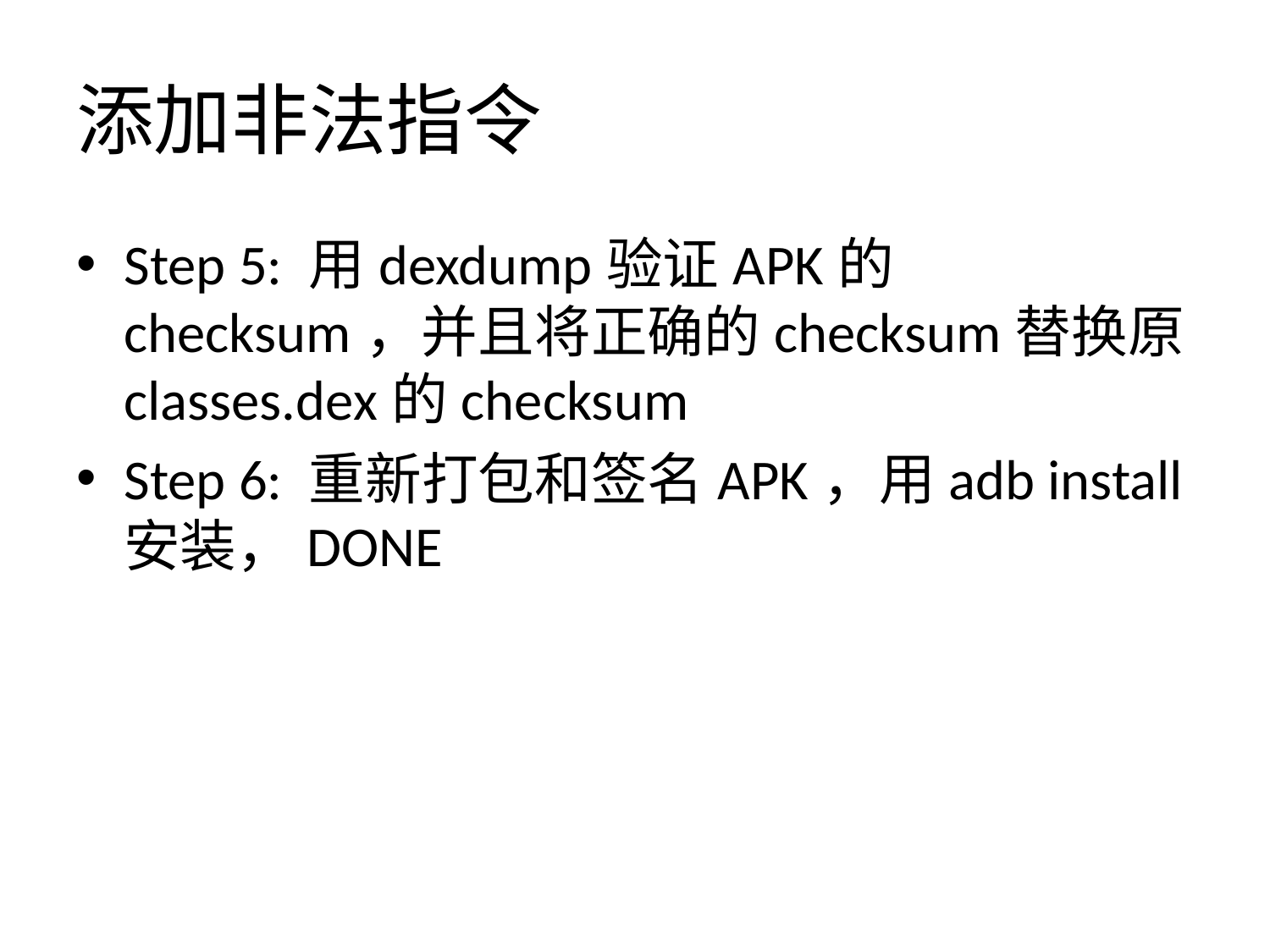

# 添加非法指令
Step 5: 用dexdump验证APK的checksum，并且将正确的checksum替换原classes.dex的checksum
Step 6: 重新打包和签名APK，用adb install安装，DONE